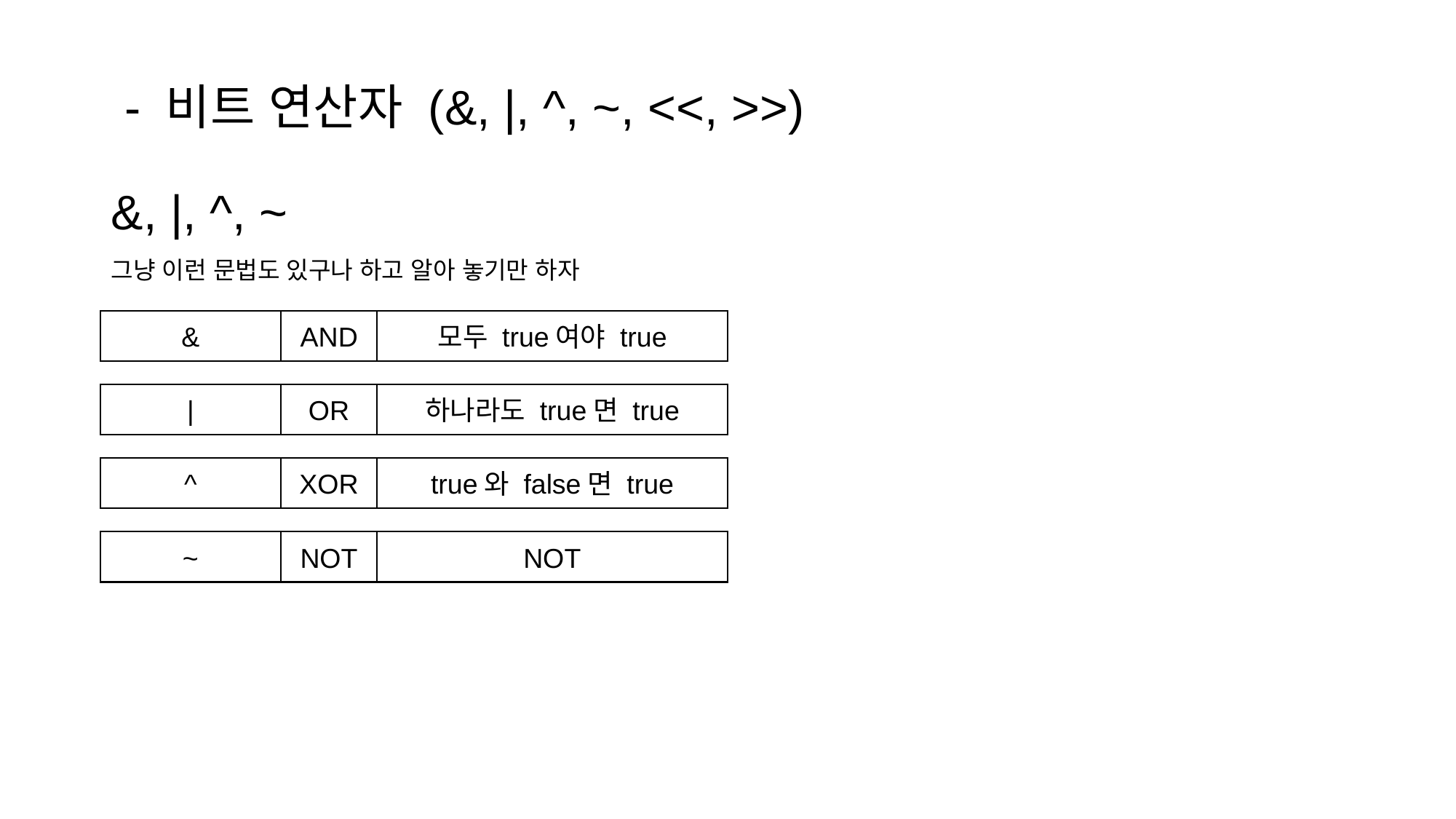

# - 비트 연산자 (&, |, ^, ~, <<, >>) &, |, ^, ~
그냥 이런 문법도 있구나 하고 알아 놓기만 하자
&
AND
모두 true여야 true
|
OR
하나라도 true면 true
^
XOR
true와 false면 true
~
NOT
NOT